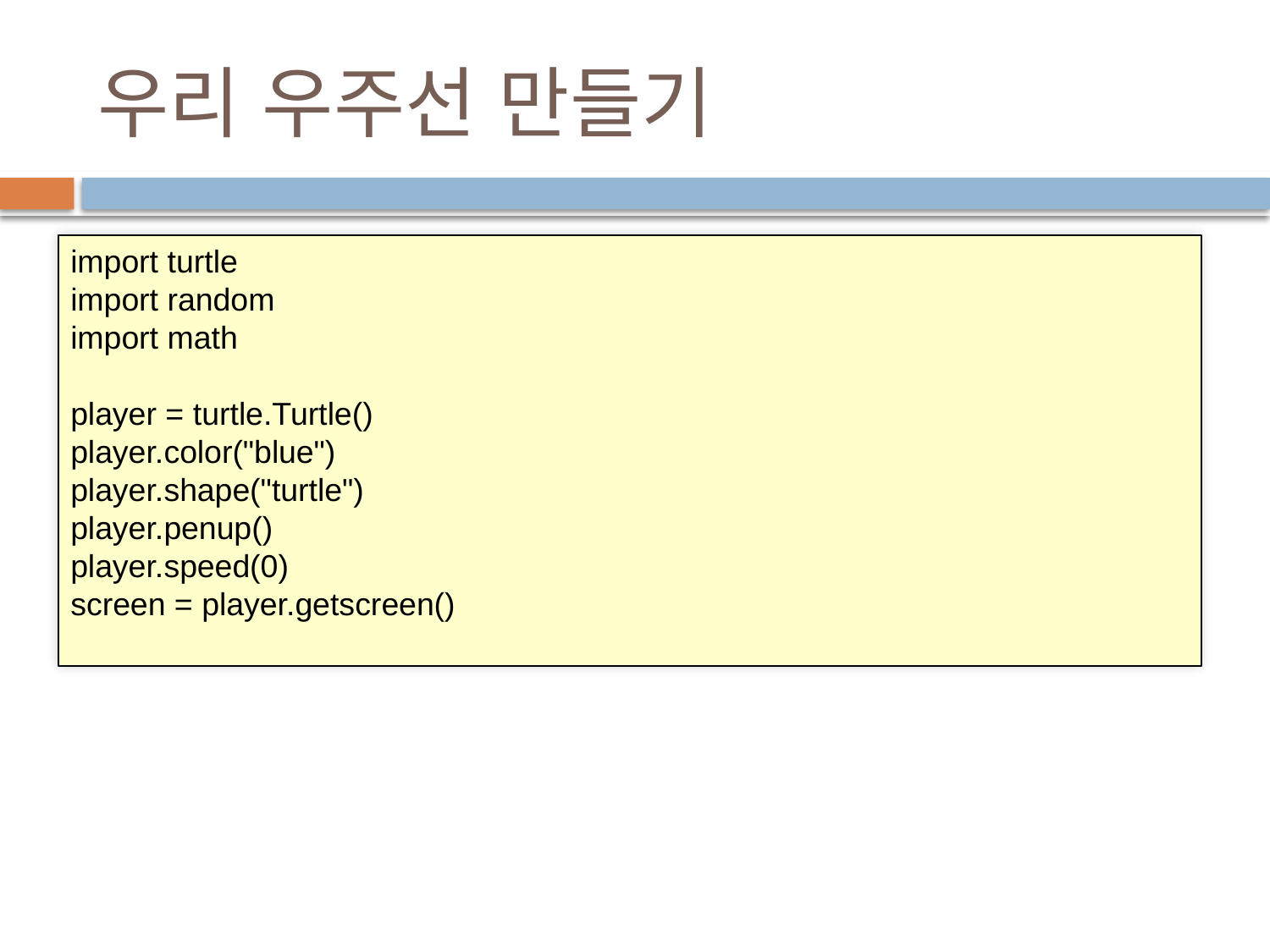

# 우리 우주선 만들기

import turtle
import random
import math

player = turtle.Turtle()
player.color("blue")
player.shape("turtle")
player.penup()
player.speed(0)
screen = player.getscreen()